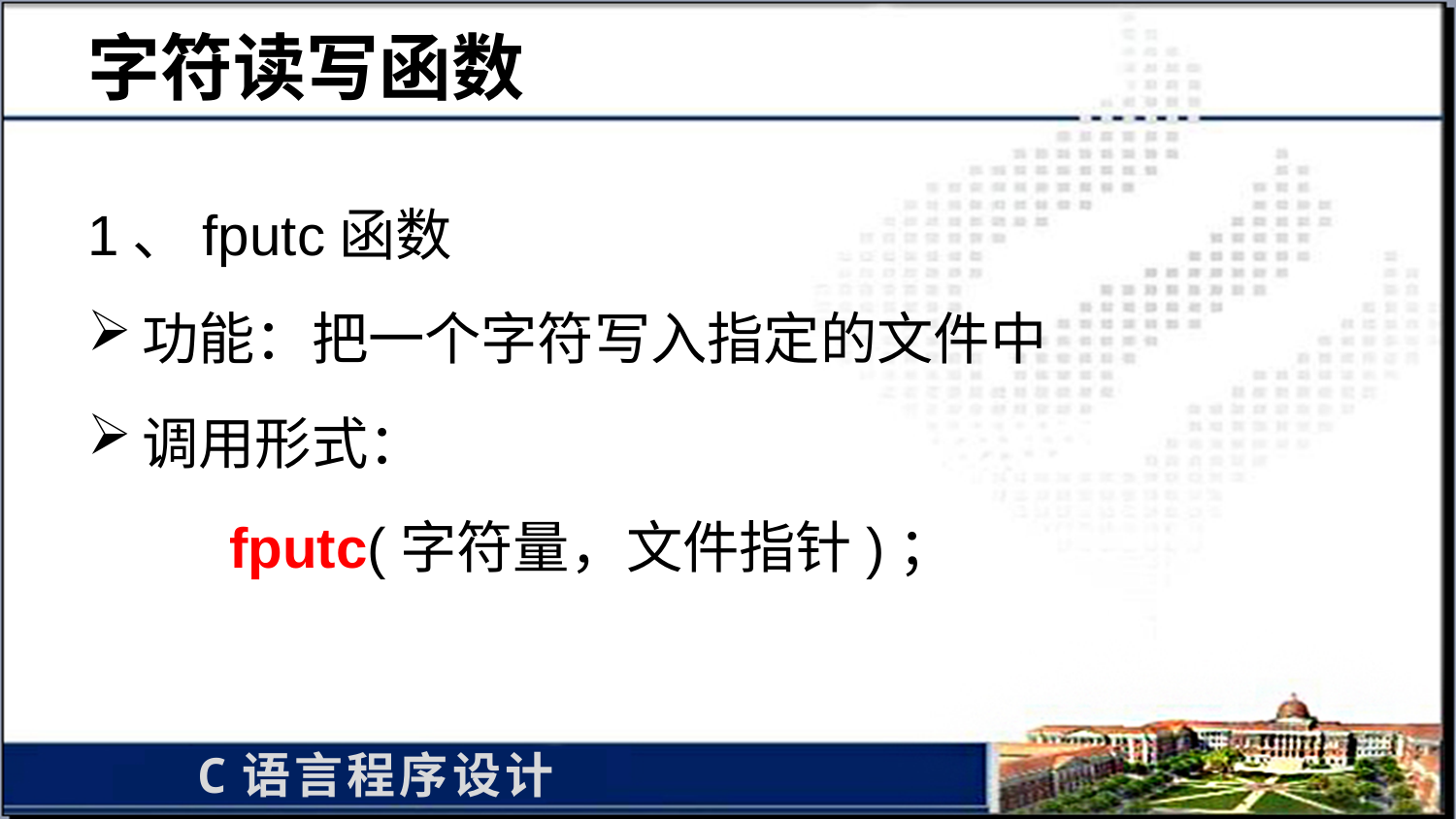

# 字符读写函数
1、fputc函数
功能：把一个字符写入指定的文件中
调用形式：
         fputc(字符量，文件指针)；